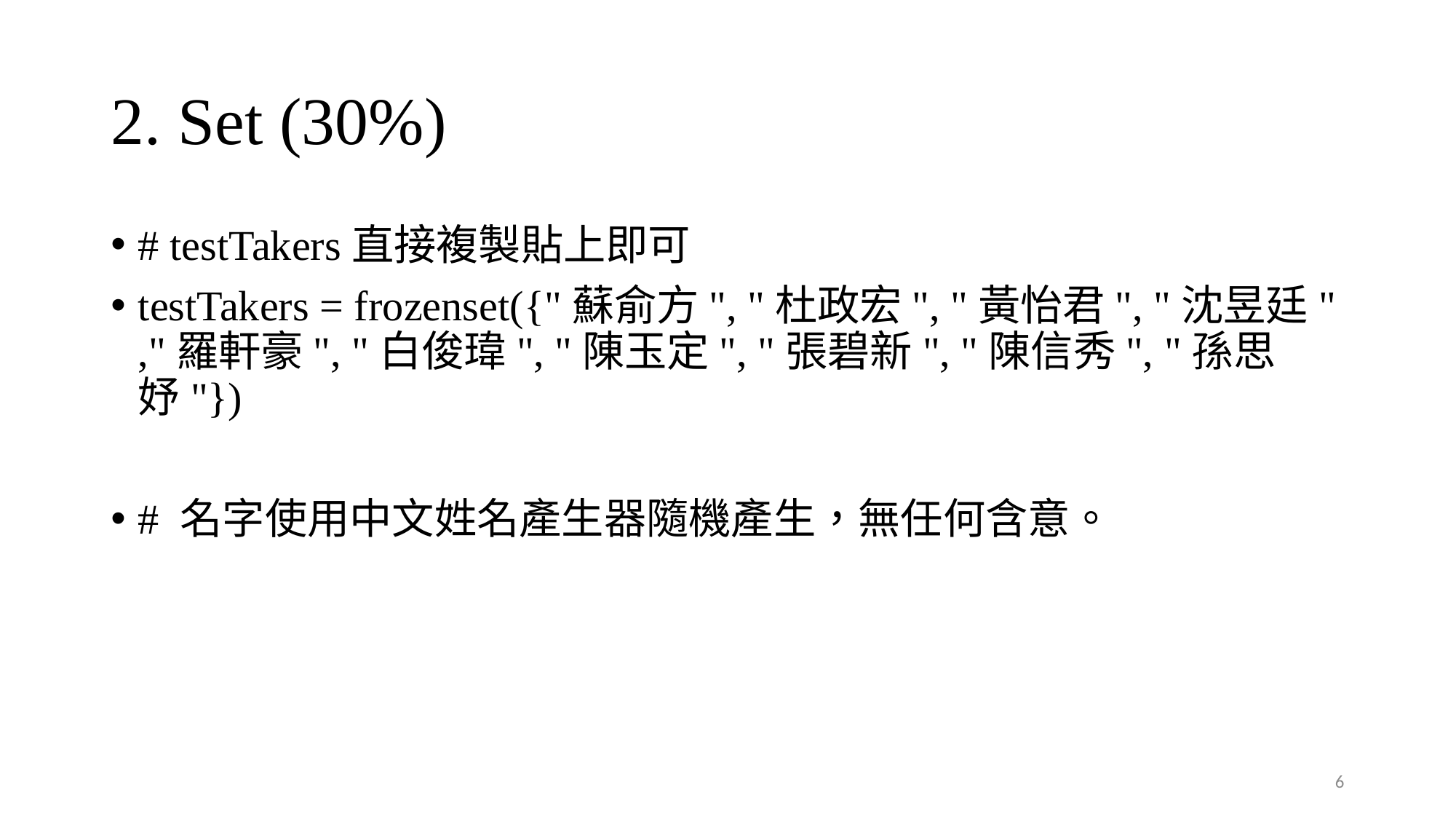

# 2. Set (30%)
# testTakers直接複製貼上即可
testTakers = frozenset({"蘇俞方", "杜政宏", "黃怡君", "沈昱廷" ,"羅軒豪", "白俊瑋", "陳玉定", "張碧新", "陳信秀", "孫思妤"})

# 名字使用中文姓名產生器隨機產生，無任何含意。
6